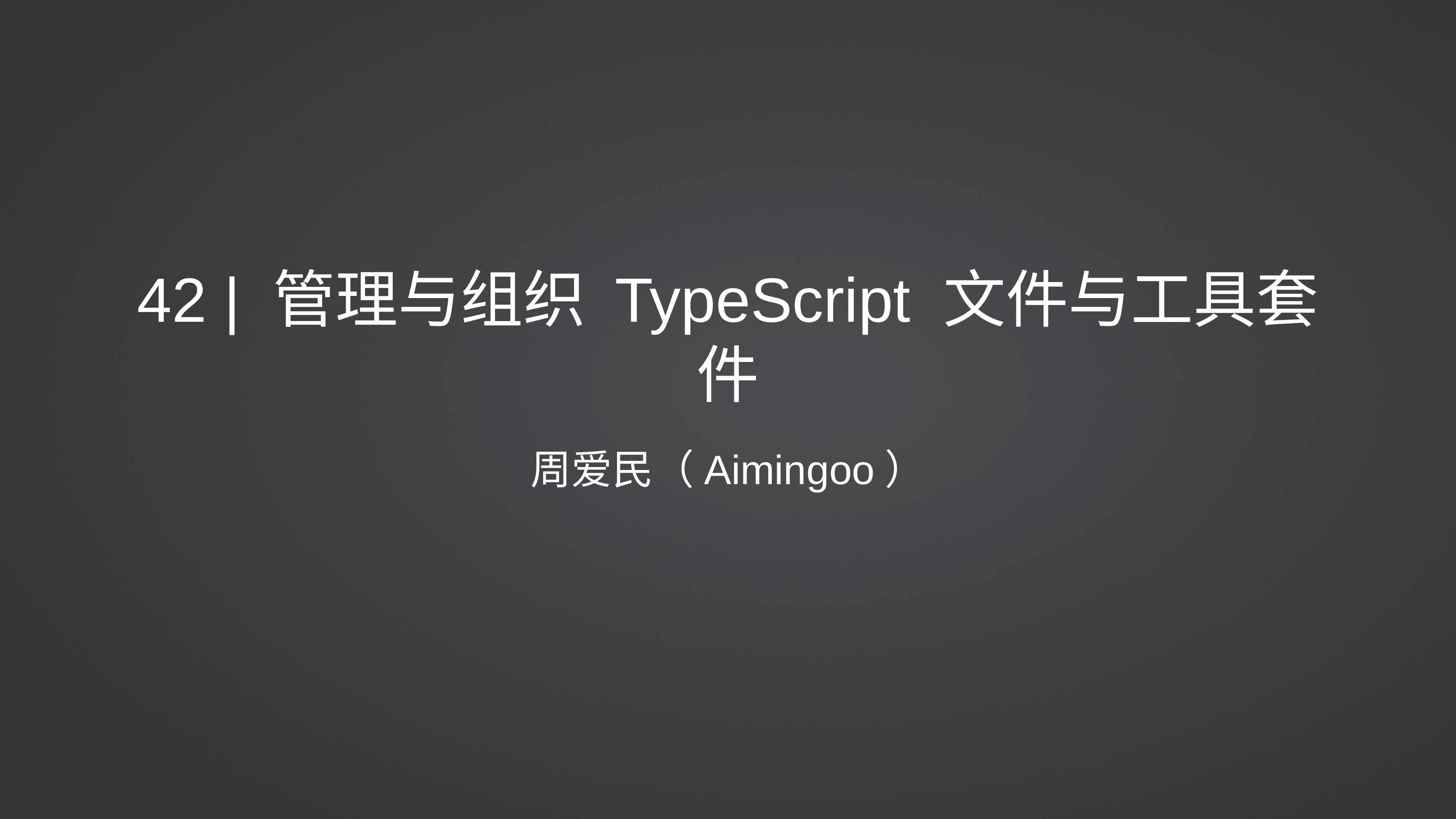

# 42 | 管理与组织 TypeScript 文件与工具套件
周爱民（Aimingoo）